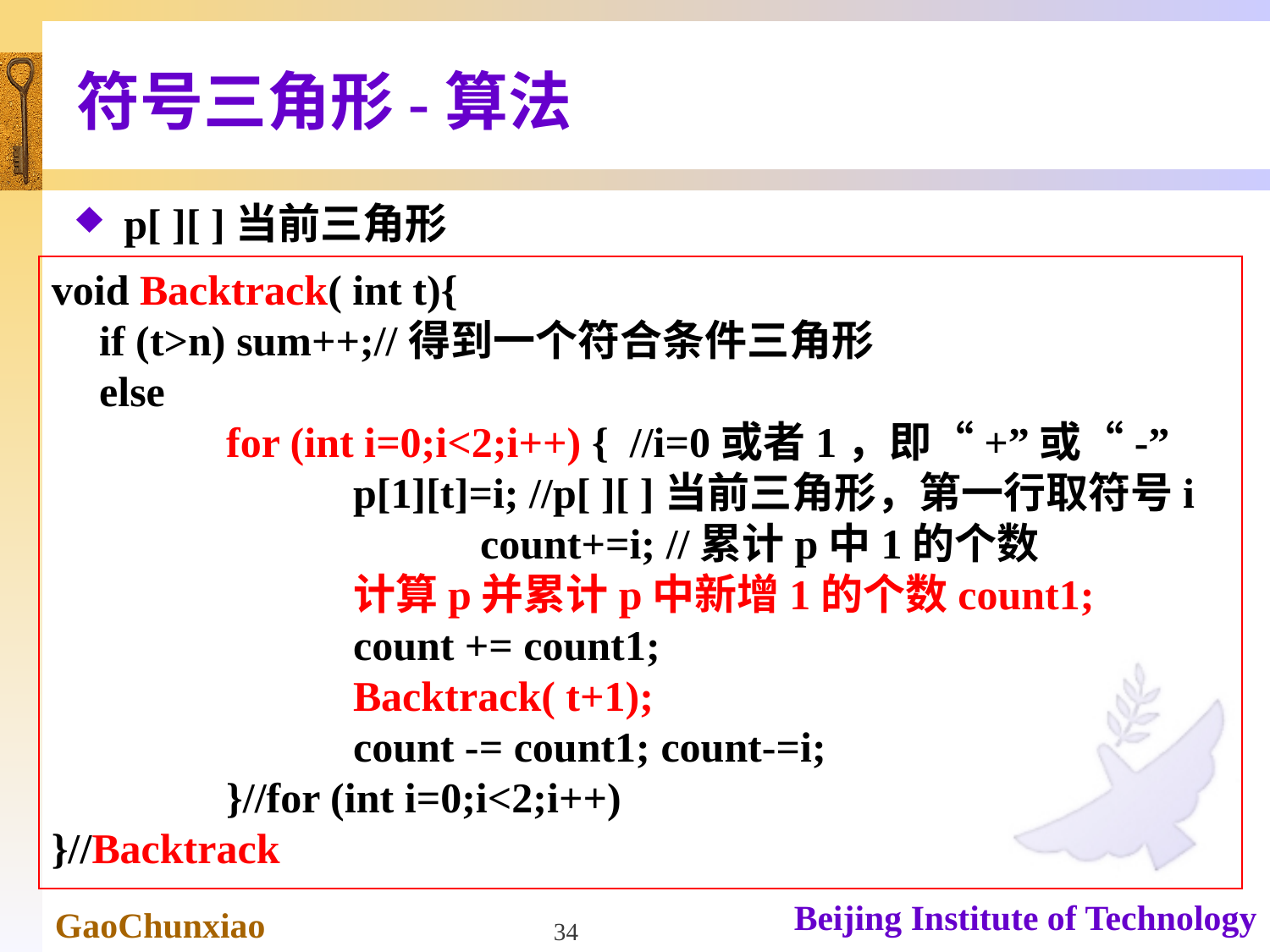

# 符号三角形-算法
p[ ][ ]当前三角形

void Backtrack( int t){
	if (t>n) sum++;//得到一个符合条件三角形
	else
		for (int i=0;i<2;i++) {  //i=0或者1，即“+”或“-”
			p[1][t]=i; //p[ ][ ]当前三角形，第一行取符号i 			count+=i; //累计p中1的个数
			计算p并累计p中新增1的个数count1;
			count += count1;
			Backtrack( t+1);
 			count -= count1; count-=i;
		}//for (int i=0;i<2;i++)
}//Backtrack
34